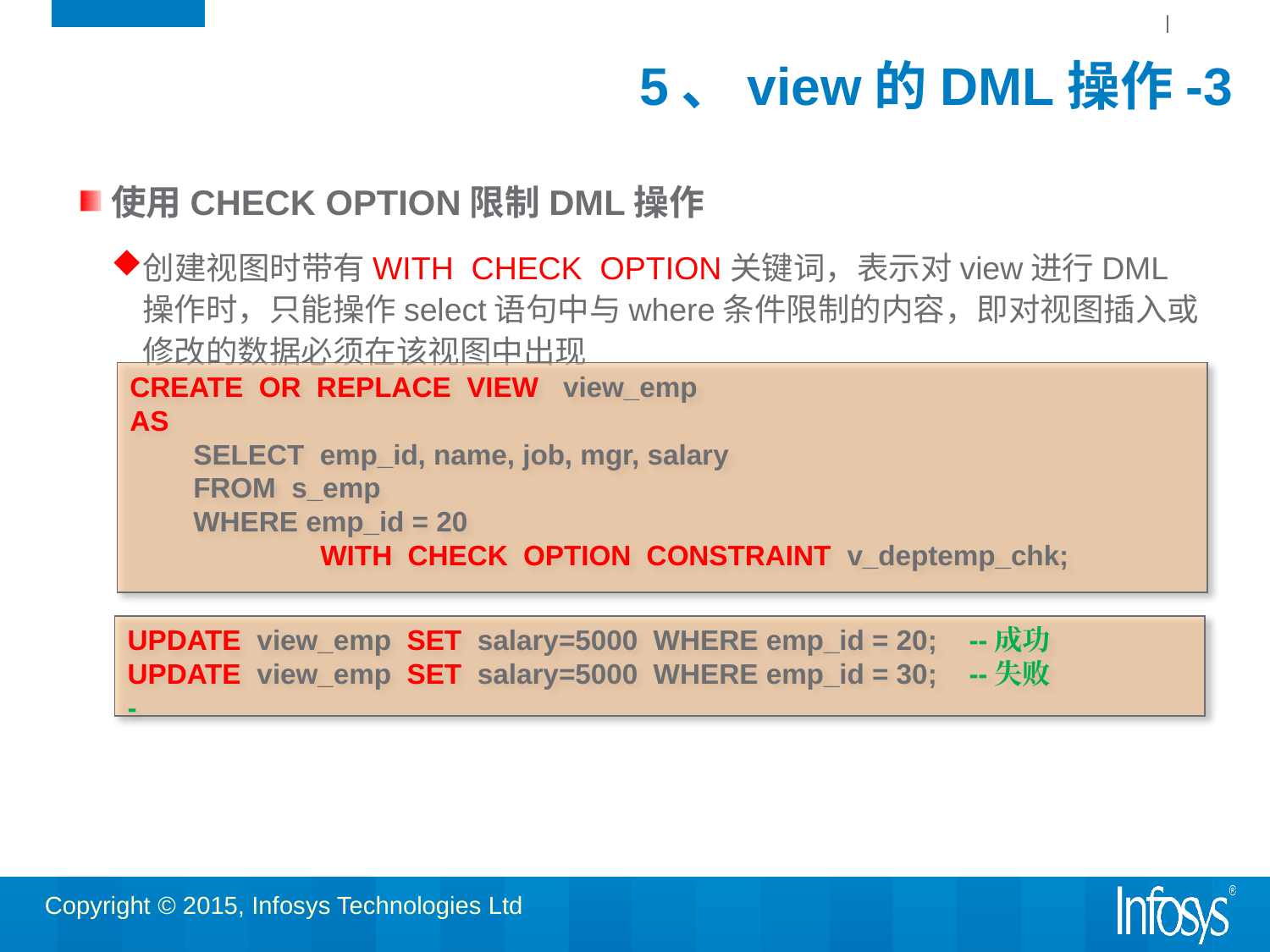

# 5、view的DML操作-3
使用CHECK OPTION限制DML操作
创建视图时带有WITH  CHECK  OPTION关键词，表示对view进行DML操作时，只能操作select语句中与where条件限制的内容，即对视图插入或修改的数据必须在该视图中出现

CREATE  OR  REPLACE  VIEW   view_emp
AS
SELECT  emp_id, name, job, mgr, salary
FROM  s_emp
WHERE emp_id = 20
	WITH  CHECK  OPTION  CONSTRAINT  v_deptemp_chk;
UPDATE  view_emp  SET  salary=5000  WHERE emp_id = 20;    --成功
UPDATE  view_emp  SET  salary=5000  WHERE emp_id = 30;    --失败
-